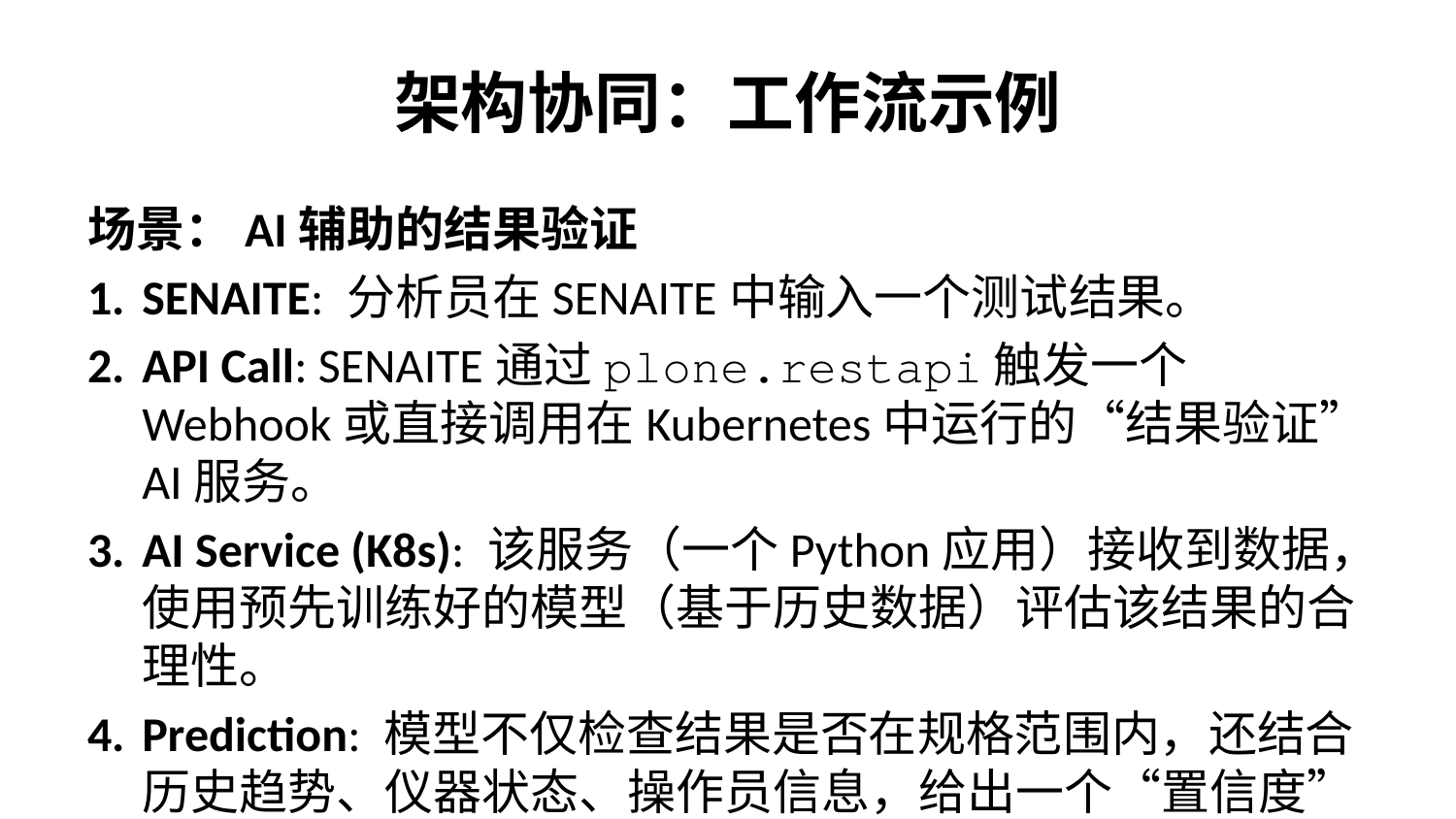

# 架构协同：工作流示例
场景：AI辅助的结果验证
SENAITE: 分析员在SENAITE中输入一个测试结果。
API Call: SENAITE通过plone.restapi触发一个Webhook或直接调用在Kubernetes中运行的“结果验证”AI服务。
AI Service (K8s): 该服务（一个Python应用）接收到数据，使用预先训练好的模型（基于历史数据）评估该结果的合理性。
Prediction: 模型不仅检查结果是否在规格范围内，还结合历史趋势、仪器状态、操作员信息，给出一个“置信度”分数。
Feedback: AI服务将“置信度”和建议（如“结果偏高，请检查校准曲线”）返回给SENAITE。
SENAITE UI: 在界面上向分析员高亮显示此结果，并附上AI的建议。